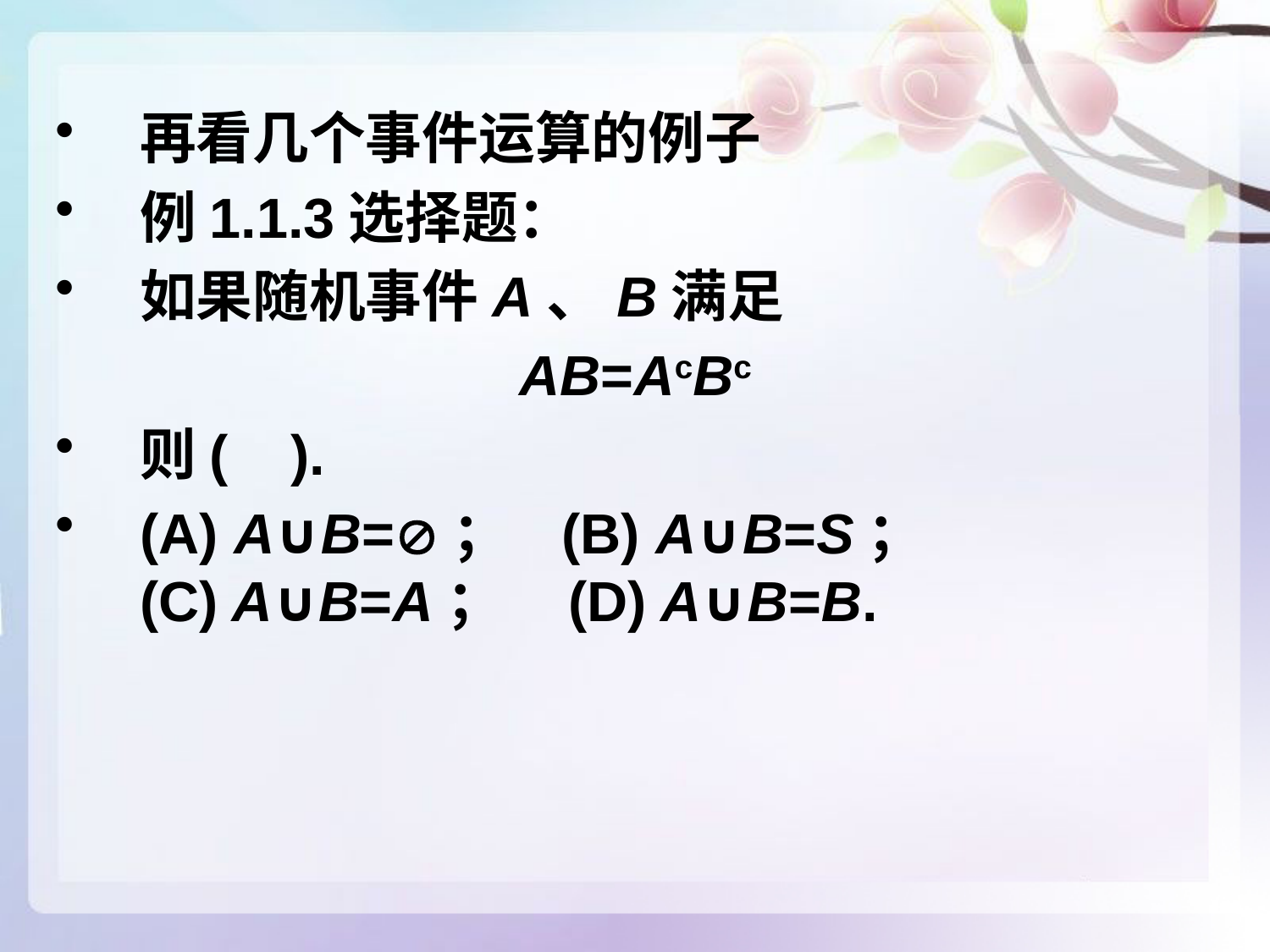

再看几个事件运算的例子
例1.1.3选择题：
如果随机事件A、B满足
AB=AcBc
则(    ).
(A) A∪B=∅；   (B) A∪B=S；                (C) A∪B=A；    (D) A∪B=B.